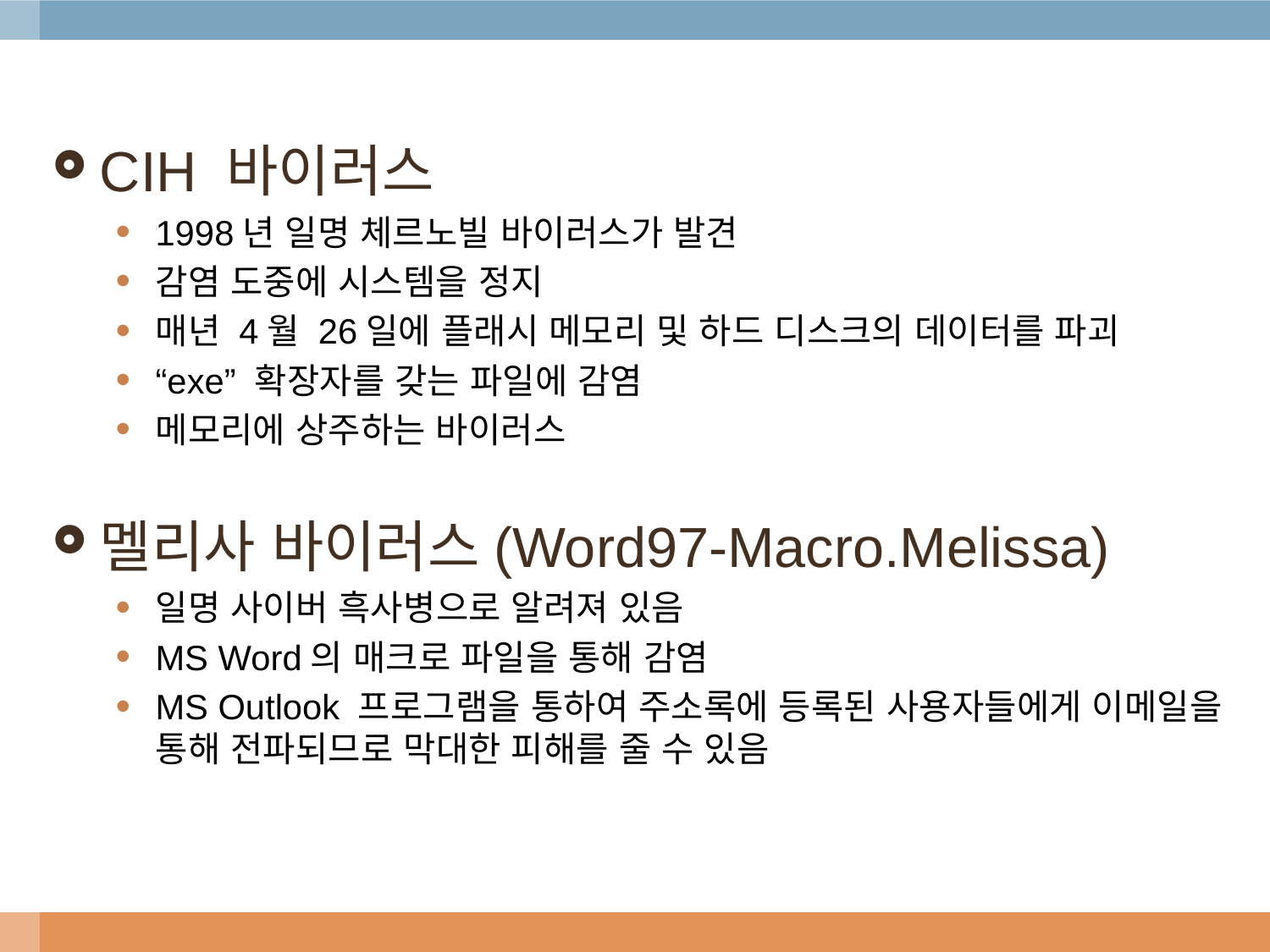

CIH 바이러스
1998년 일명 체르노빌 바이러스가 발견
감염 도중에 시스템을 정지
매년 4월 26일에 플래시 메모리 및 하드 디스크의 데이터를 파괴
“exe” 확장자를 갖는 파일에 감염
메모리에 상주하는 바이러스

멜리사 바이러스(Word97-Macro.Melissa)
일명 사이버 흑사병으로 알려져 있음
MS Word의 매크로 파일을 통해 감염
MS Outlook 프로그램을 통하여 주소록에 등록된 사용자들에게 이메일을 통해 전파되므로 막대한 피해를 줄 수 있음